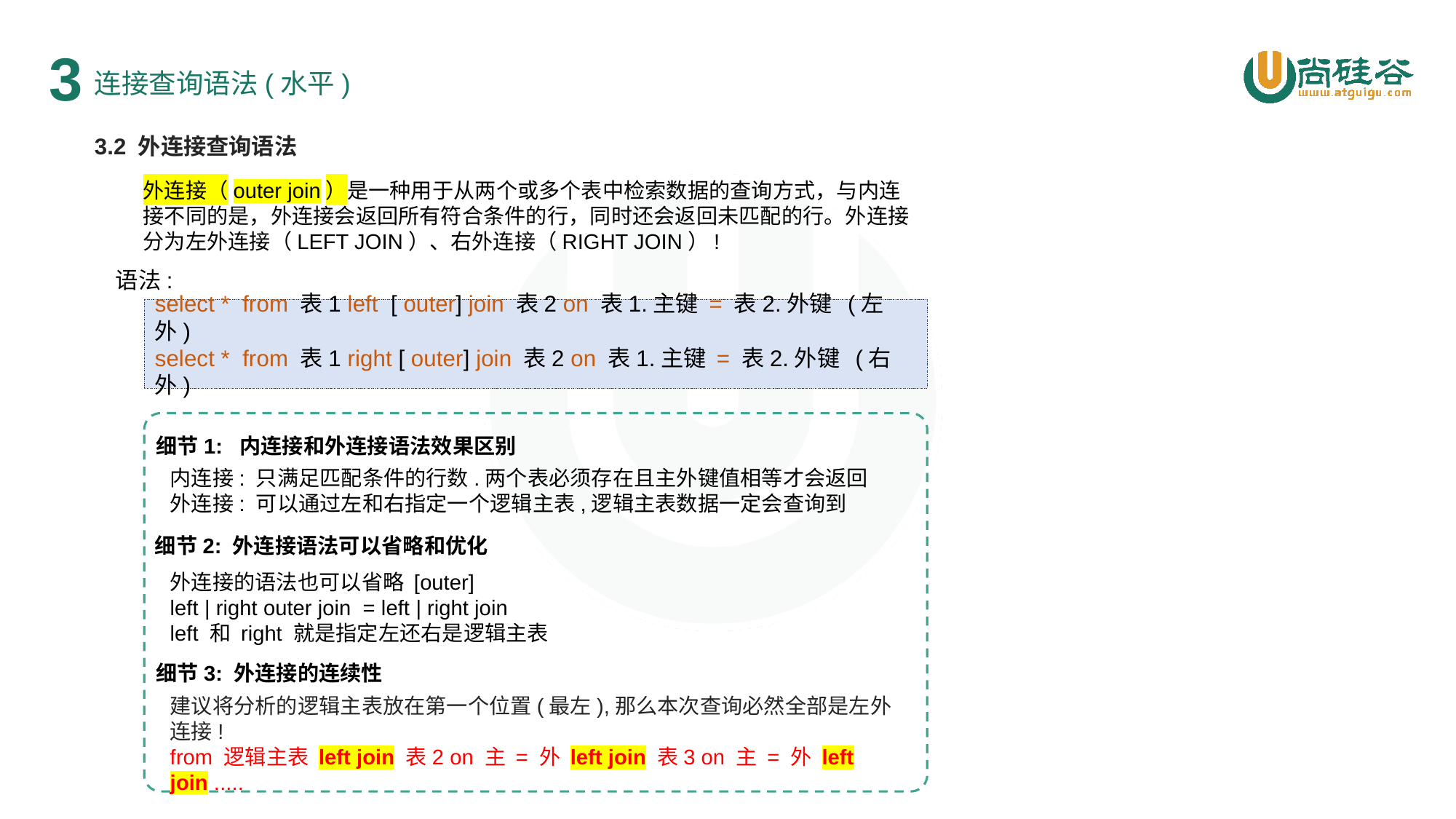

3
连接查询语法(水平)
3.2 外连接查询语法
外连接（outer join）是一种用于从两个或多个表中检索数据的查询方式，与内连接不同的是，外连接会返回所有符合条件的行，同时还会返回未匹配的行。外连接分为左外连接（LEFT JOIN）、右外连接（RIGHT JOIN）!
语法:
select *  from 表1 left  [ outer] join 表2 on 表1.主键 = 表2.外键  (左外)
select *  from 表1 right [ outer] join 表2 on 表1.主键 = 表2.外键  (右外)

细节1:  内连接和外连接语法效果区别
内连接: 只满足匹配条件的行数.两个表必须存在且主外键值相等才会返回
外连接: 可以通过左和右指定一个逻辑主表,逻辑主表数据一定会查询到
细节2: 外连接语法可以省略和优化
外连接的语法也可以省略 [outer]
left | right outer join  = left | right join
left 和 right 就是指定左还右是逻辑主表
细节3: 外连接的连续性
建议将分析的逻辑主表放在第一个位置(最左),那么本次查询必然全部是左外连接!
from 逻辑主表 left join 表2 on 主 = 外 left join 表3 on 主 = 外 left join .....